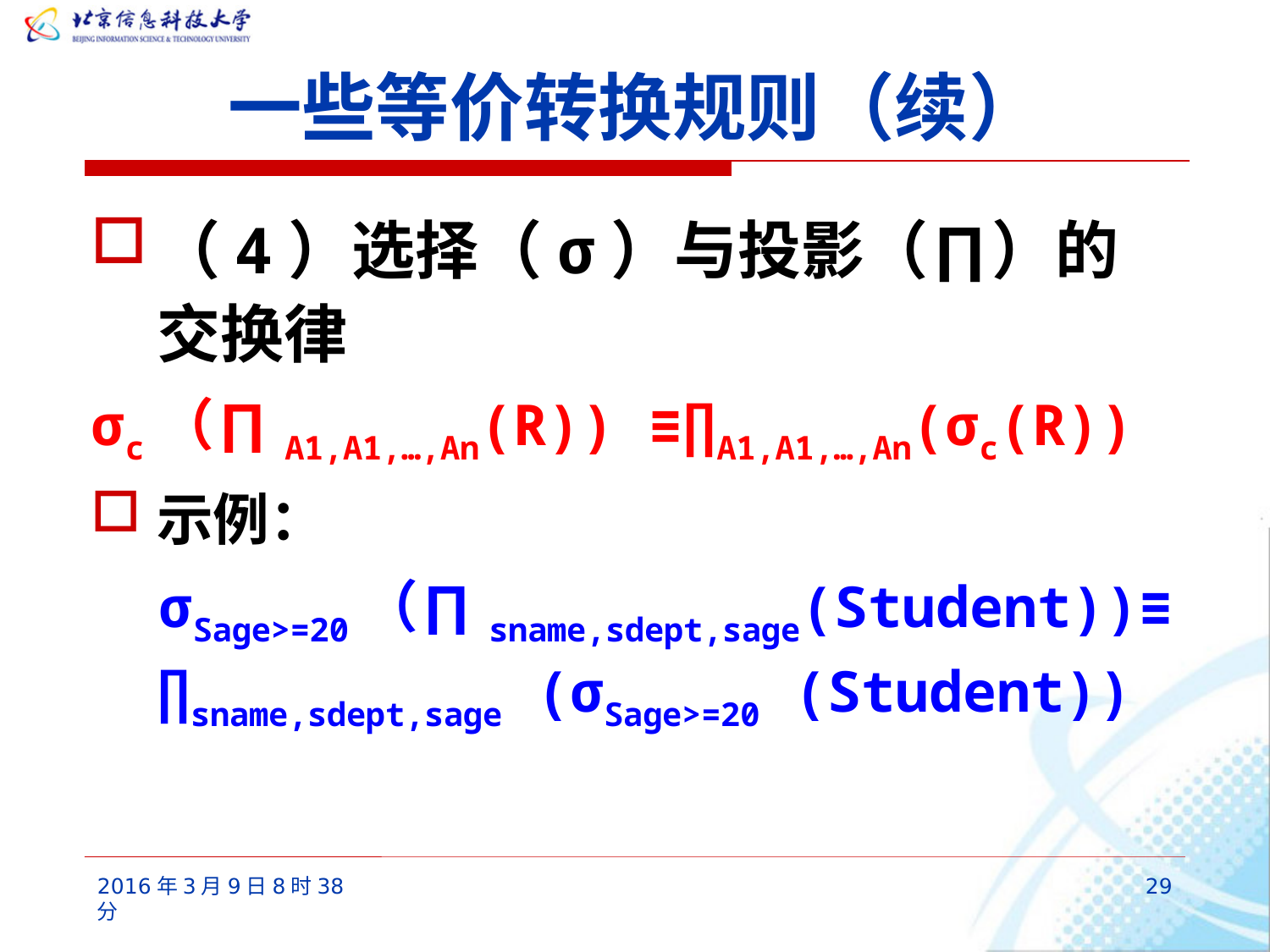

# 一些等价转换规则（续）
（4）选择（σ）与投影（∏）的交换律
σc（∏A1,A1,…,An(R)) ≡∏A1,A1,…,An(σc(R))
示例：
  σSage>=20（∏sname,sdept,sage(Student))≡ ∏sname,sdept,sage (σSage>=20 (Student))
2016年3月9日8时38分
29